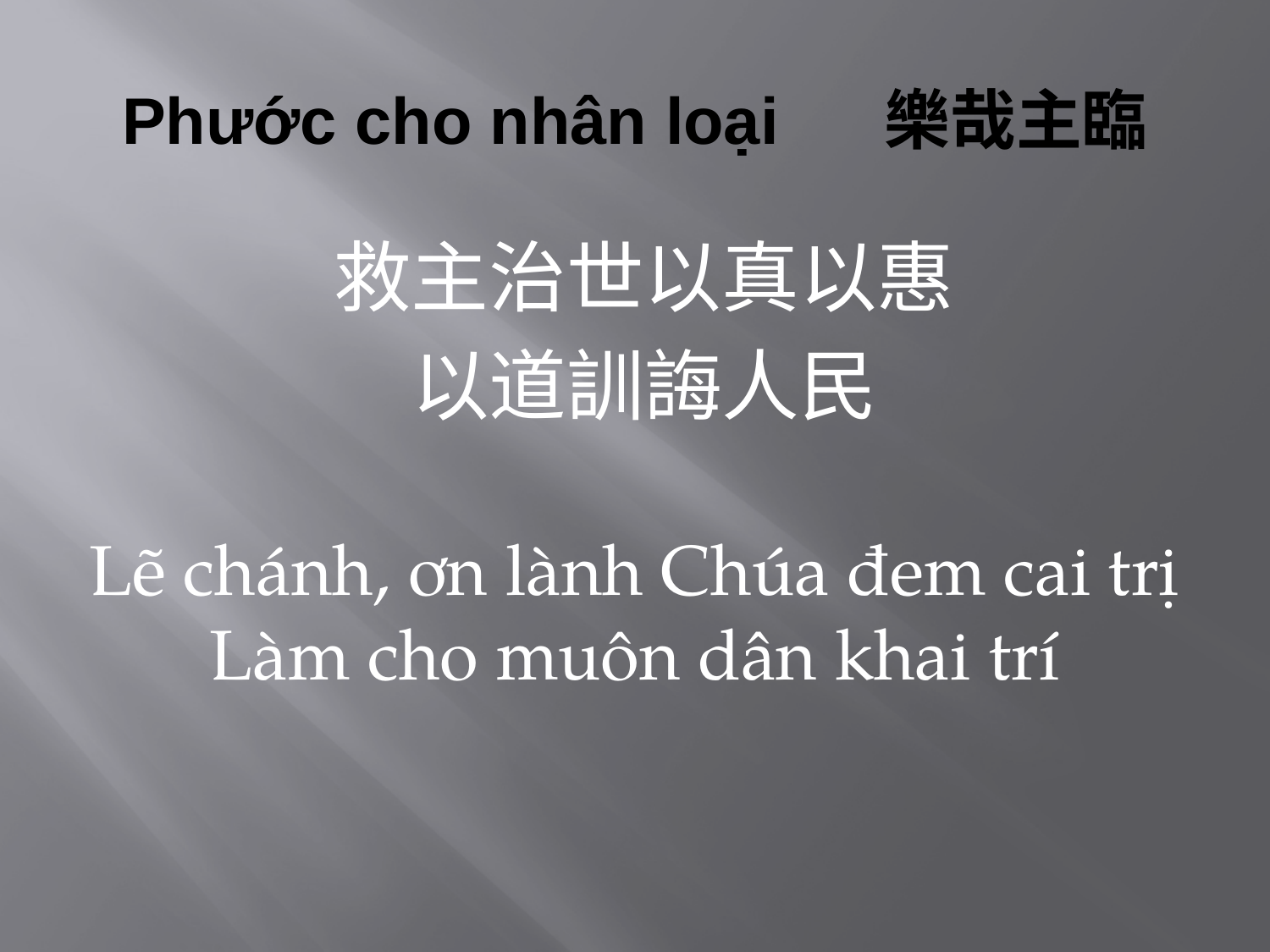

# Phước cho nhân loại     樂哉主臨
救主治世以真以惠
以道訓誨人民
Lẽ chánh, ơn lành Chúa đem cai trị
Làm cho muôn dân khai trí